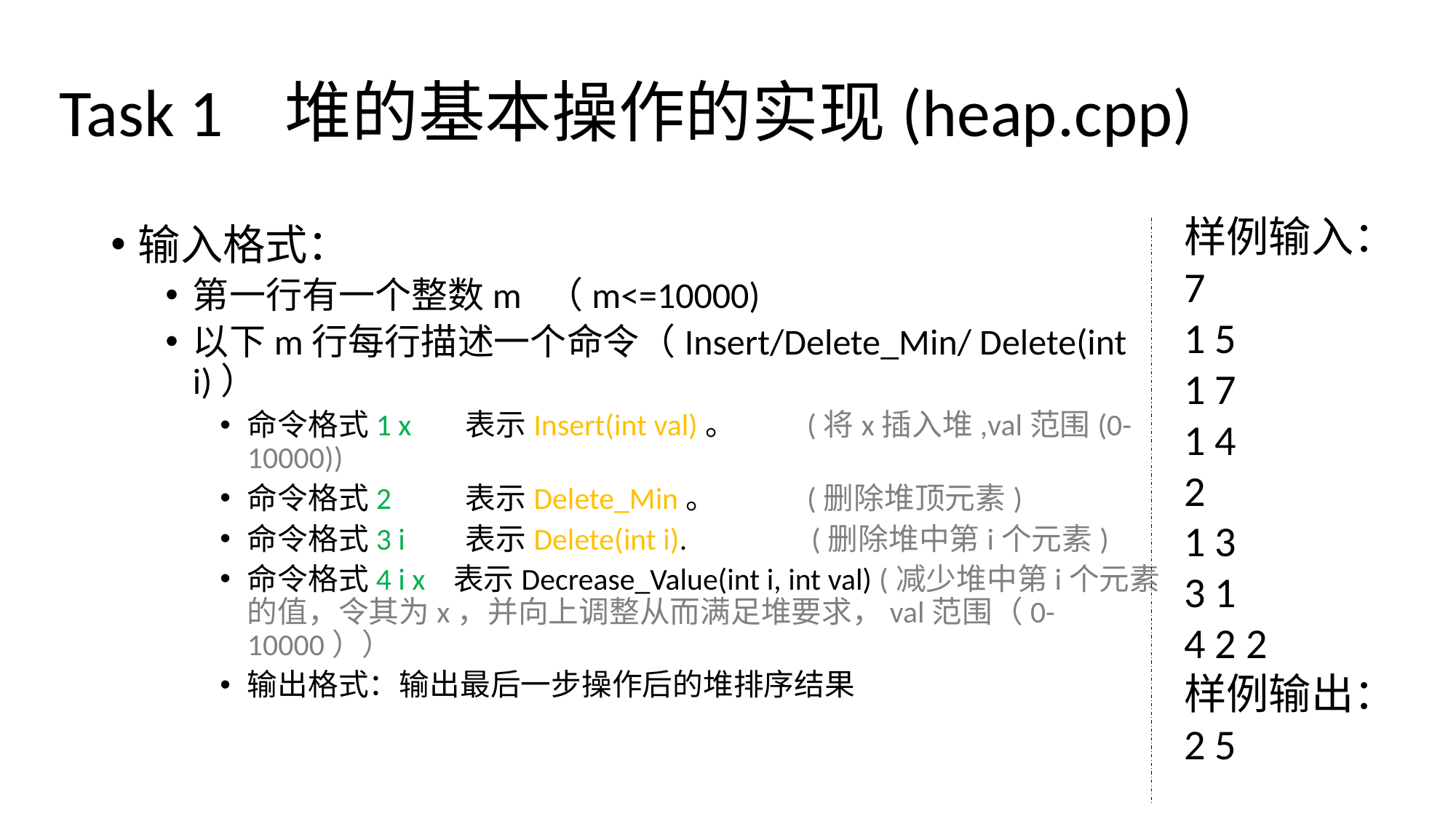

# Task 1   堆的基本操作的实现(heap.cpp)
输入格式：
第一行有一个整数m  （m<=10000)
以下m行每行描述一个命令（Insert/Delete_Min/ Delete(int i)）
命令格式1 x 	表示Insert(int val)。	 (将x插入堆,val范围(0-10000))
命令格式2 	表示Delete_Min。 	 (删除堆顶元素)
命令格式3 i	表示Delete(int i).                  (删除堆中第i个元素)
命令格式4 i x   表示Decrease_Value(int i, int val) (减少堆中第i个元素的值，令其为x，并向上调整从而满足堆要求，val范围（0-10000））
输出格式：输出最后一步操作后的堆排序结果
样例输入：
7
1 5
1 7
1 4
2
1 3
3 1
4 2 2
样例输出：
2 5